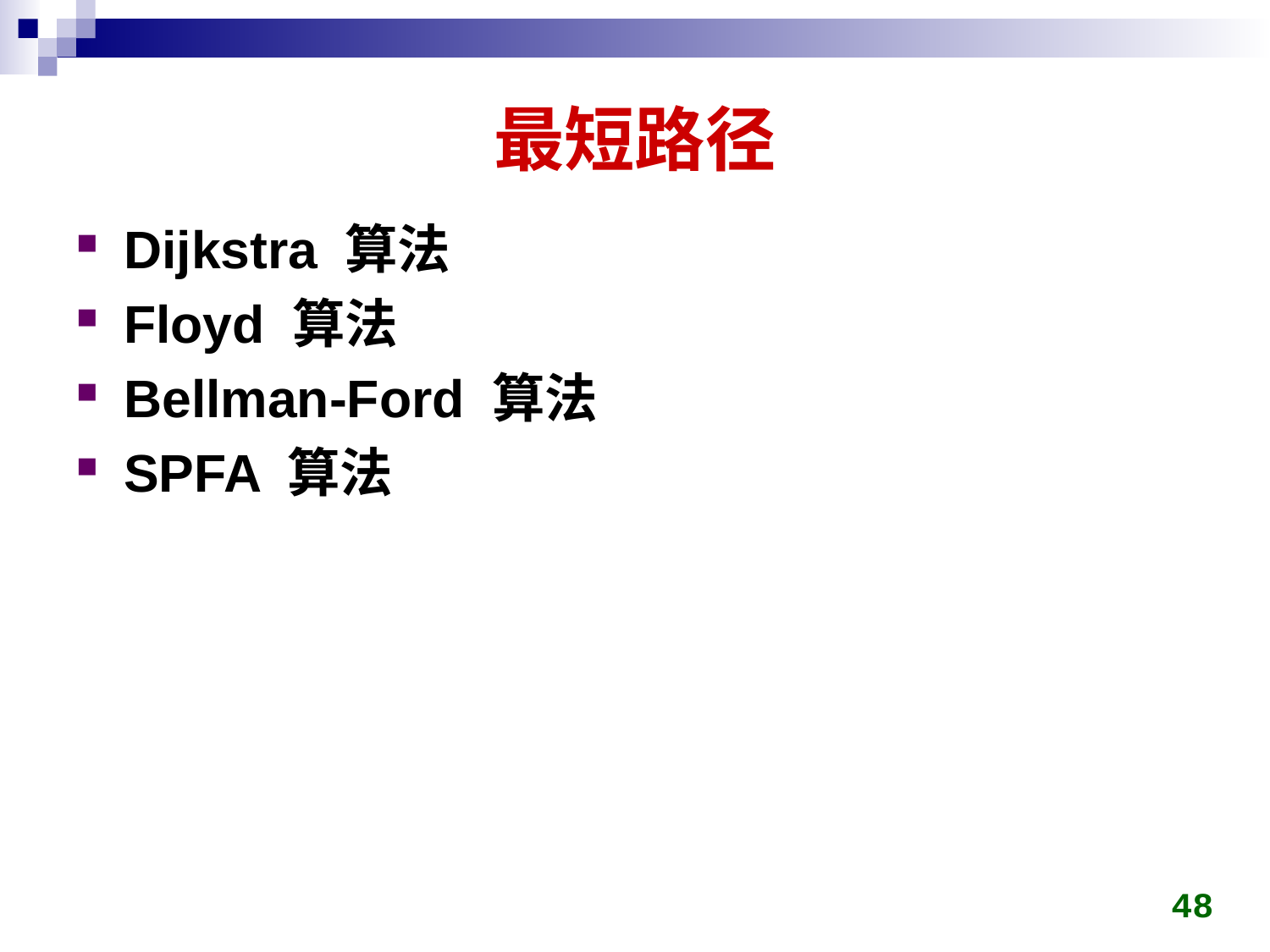

# 最短路径
Dijkstra 算法
Floyd 算法
Bellman-Ford 算法
SPFA 算法

48